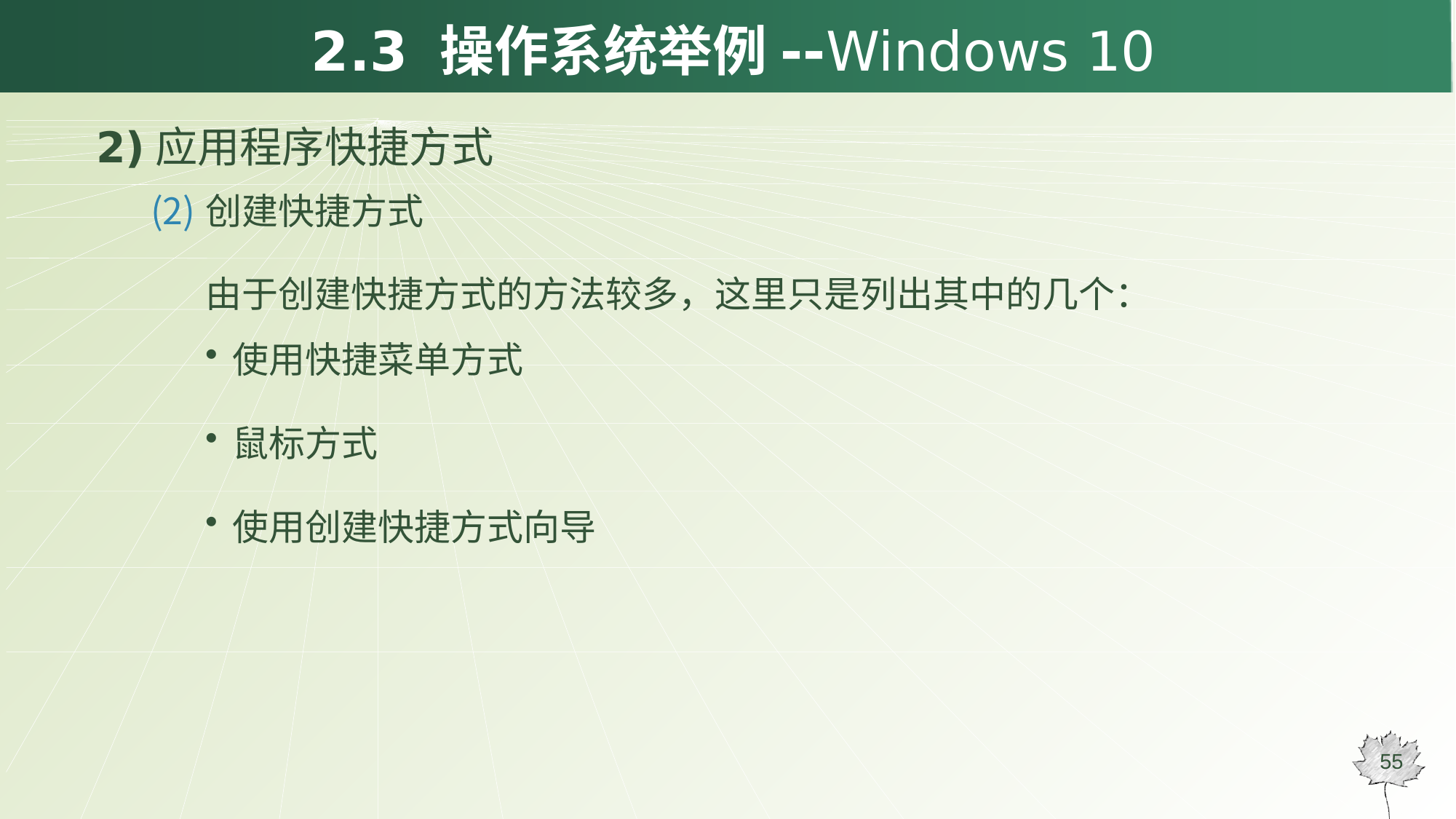

# 2.3 操作系统举例--Windows 10
2)应用程序快捷方式
创建快捷方式
由于创建快捷方式的方法较多，这里只是列出其中的几个：
使用快捷菜单方式
鼠标方式
使用创建快捷方式向导

55